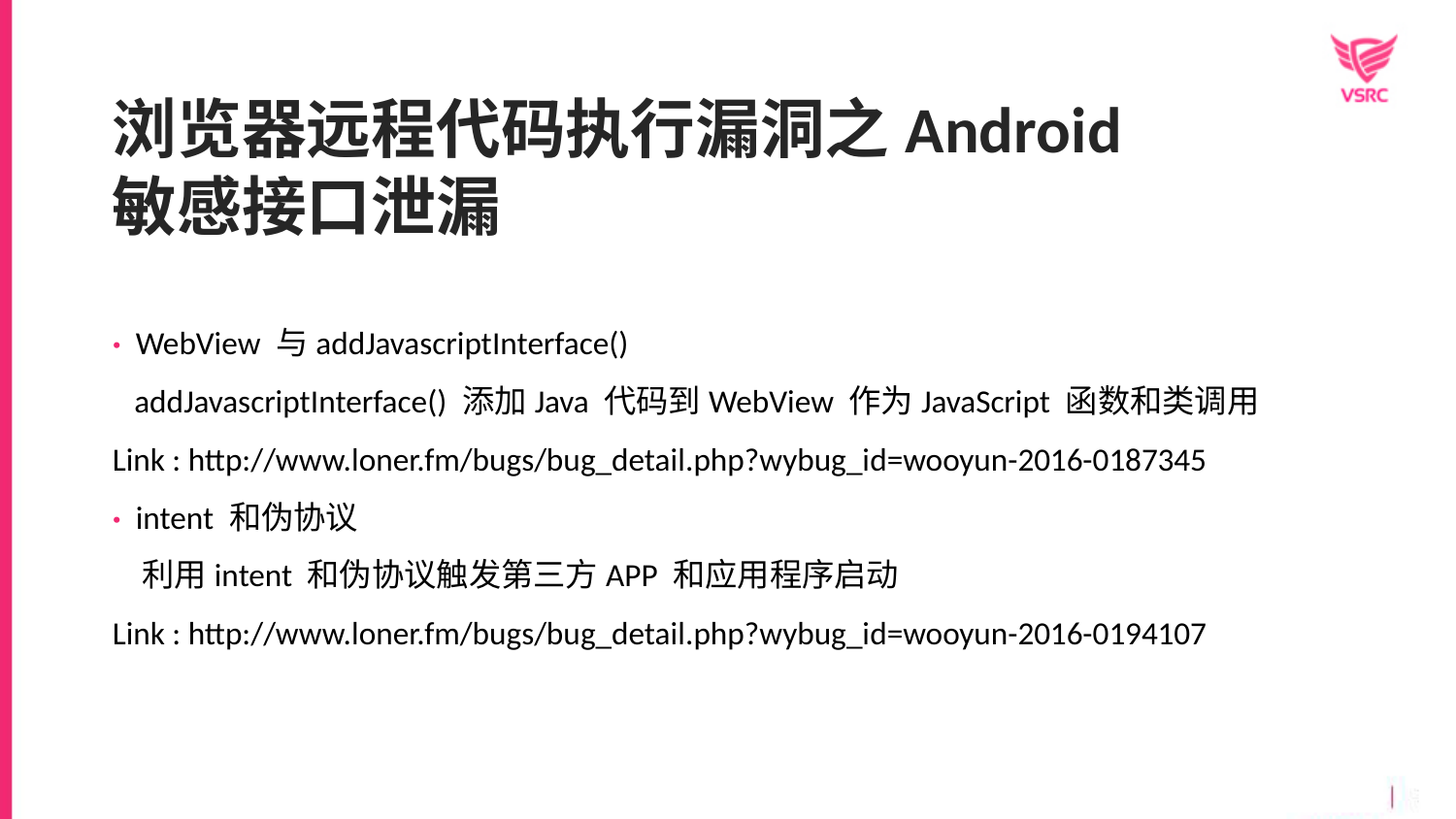

浏览器远程代码执行漏洞之Android敏感接口泄漏
·  WebView 与addJavascriptInterface()
   addJavascriptInterface() 添加Java 代码到WebView 作为JavaScript 函数和类调用
Link : http://www.loner.fm/bugs/bug_detail.php?wybug_id=wooyun-2016-0187345
·  intent 和伪协议
   利用intent 和伪协议触发第三方APP 和应用程序启动
Link : http://www.loner.fm/bugs/bug_detail.php?wybug_id=wooyun-2016-0194107